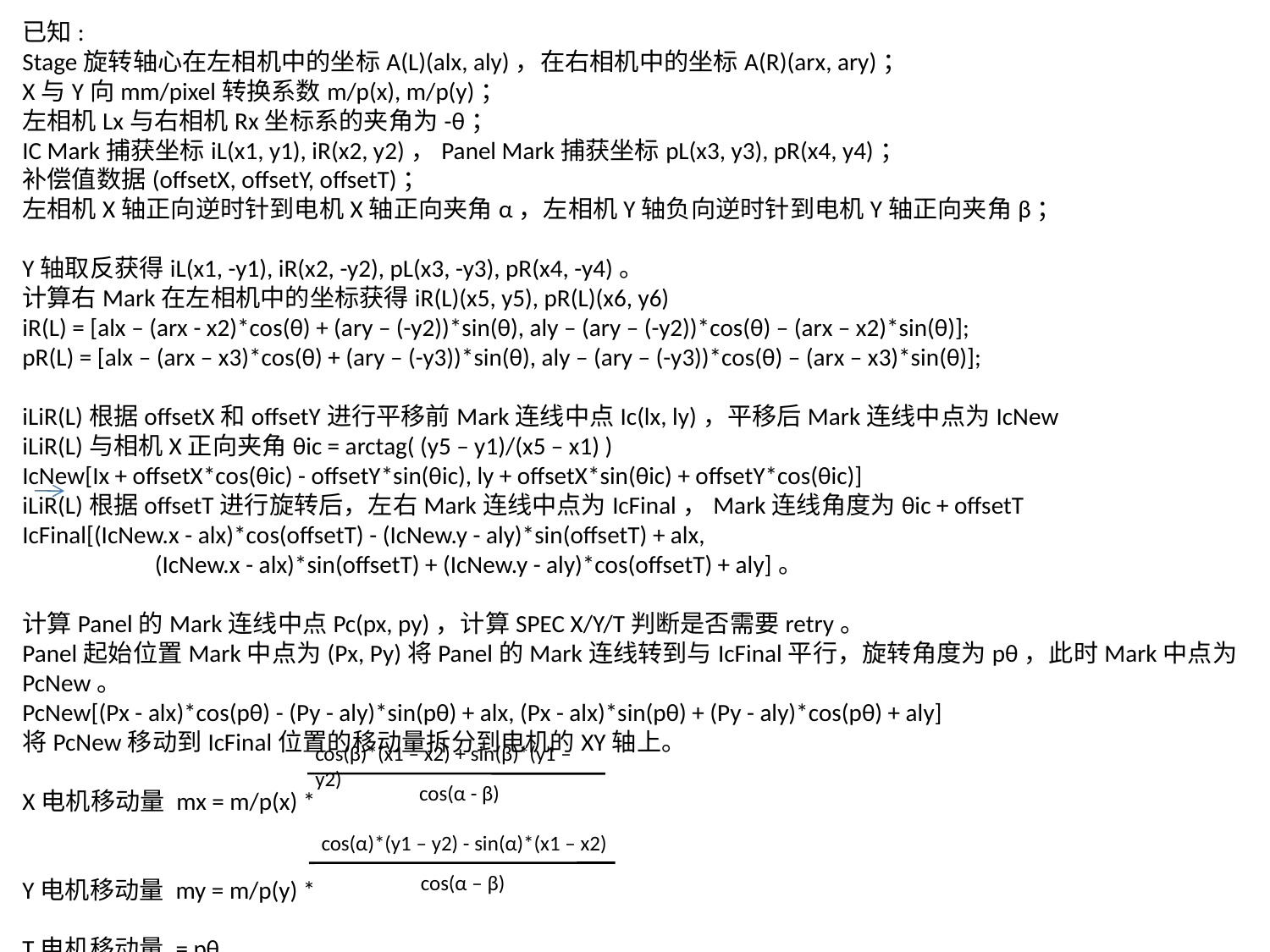

已知:
Stage旋转轴心在左相机中的坐标A(L)(alx, aly)，在右相机中的坐标A(R)(arx, ary)；
X与Y向mm/pixel转换系数m/p(x), m/p(y)；
左相机Lx与右相机Rx坐标系的夹角为-θ；
IC Mark捕获坐标iL(x1, y1), iR(x2, y2)，Panel Mark捕获坐标pL(x3, y3), pR(x4, y4)；
补偿值数据(offsetX, offsetY, offsetT)；
左相机X轴正向逆时针到电机X轴正向夹角α，左相机Y轴负向逆时针到电机Y轴正向夹角β；

Y轴取反获得iL(x1, -y1), iR(x2, -y2), pL(x3, -y3), pR(x4, -y4)。
计算右Mark在左相机中的坐标获得iR(L)(x5, y5), pR(L)(x6, y6)
iR(L) = [alx – (arx - x2)*cos(θ) + (ary – (-y2))*sin(θ), aly – (ary – (-y2))*cos(θ) – (arx – x2)*sin(θ)];
pR(L) = [alx – (arx – x3)*cos(θ) + (ary – (-y3))*sin(θ), aly – (ary – (-y3))*cos(θ) – (arx – x3)*sin(θ)];

iLiR(L)根据offsetX和offsetY进行平移前Mark连线中点Ic(lx, ly)，平移后Mark连线中点为IcNew
iLiR(L)与相机X正向夹角θic = arctag( (y5 – y1)/(x5 – x1) )
IcNew[Ix + offsetX*cos(θic) - offsetY*sin(θic), ly + offsetX*sin(θic) + offsetY*cos(θic)]
iLiR(L)根据offsetT进行旋转后，左右Mark连线中点为IcFinal，Mark连线角度为θic + offsetT
IcFinal[(IcNew.x - alx)*cos(offsetT) - (IcNew.y - aly)*sin(offsetT) + alx,
	 (IcNew.x - alx)*sin(offsetT) + (IcNew.y - aly)*cos(offsetT) + aly]。

计算Panel的Mark连线中点Pc(px, py)，计算SPEC X/Y/T判断是否需要retry。
Panel起始位置Mark中点为(Px, Py)将Panel的Mark连线转到与IcFinal平行，旋转角度为pθ，此时Mark中点为PcNew。
PcNew[(Px - alx)*cos(pθ) - (Py - aly)*sin(pθ) + alx, (Px - alx)*sin(pθ) + (Py - aly)*cos(pθ) + aly]
将PcNew移动到IcFinal位置的移动量拆分到电机的XY轴上。

X电机移动量 mx = m/p(x) *

Y电机移动量 my = m/p(y) *

T电机移动量 = pθ
cos(β)*(x1 – x2) + sin(β)*(y1 – y2)
cos(α - β)
cos(α)*(y1 – y2) - sin(α)*(x1 – x2)
cos(α – β)